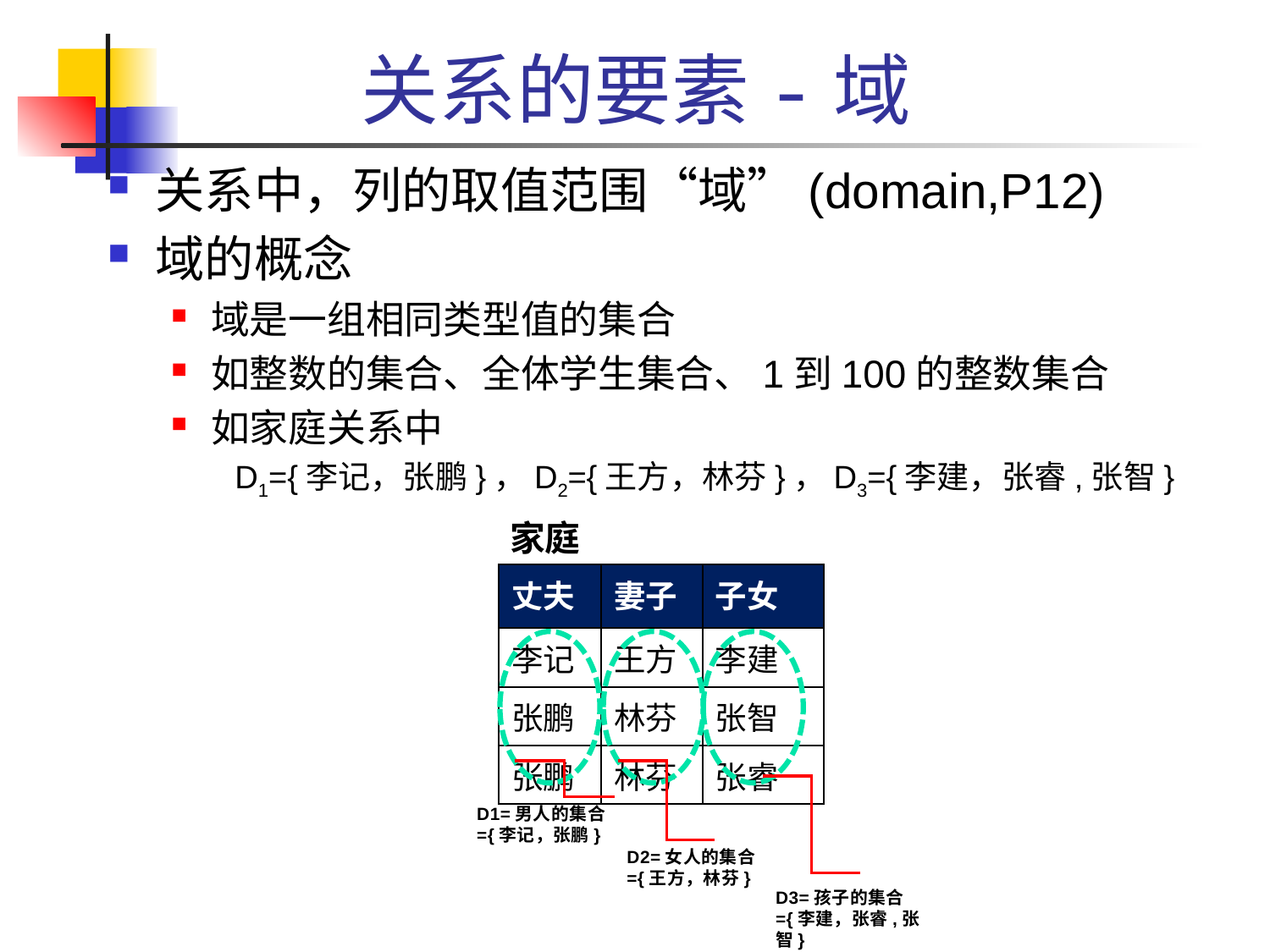

# 关系的要素-域
关系中，列的取值范围“域”(domain,P12)
域的概念
域是一组相同类型值的集合
如整数的集合、全体学生集合、1到100的整数集合
如家庭关系中
D1={李记，张鹏}，D2={王方，林芬}，D3={李建，张睿,张智}

家庭
| 丈夫 | 妻子 | 子女 |
| --- | --- | --- |
| 李记 | 王方 | 李建 |
| 张鹏 | 林芬 | 张智 |
| 张鹏 | 林芬 | 张睿 |

D2=女人的集合={王方，林芬}

D1=男人的集合={李记，张鹏}

D3=孩子的集合={李建，张睿,张智}